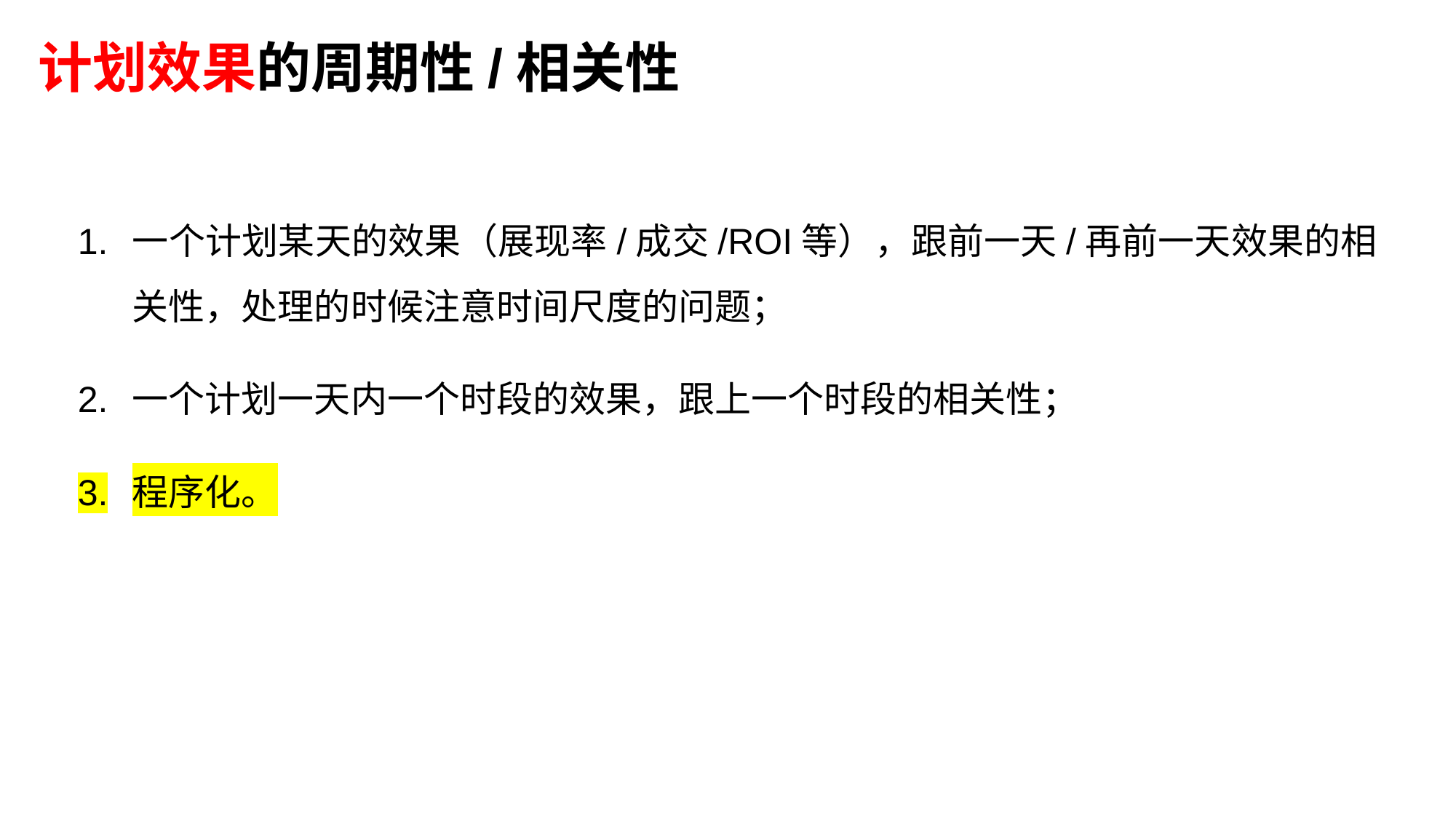

计划效果的周期性/相关性
一个计划某天的效果（展现率/成交/ROI等），跟前一天/再前一天效果的相关性，处理的时候注意时间尺度的问题；
一个计划一天内一个时段的效果，跟上一个时段的相关性；
程序化。